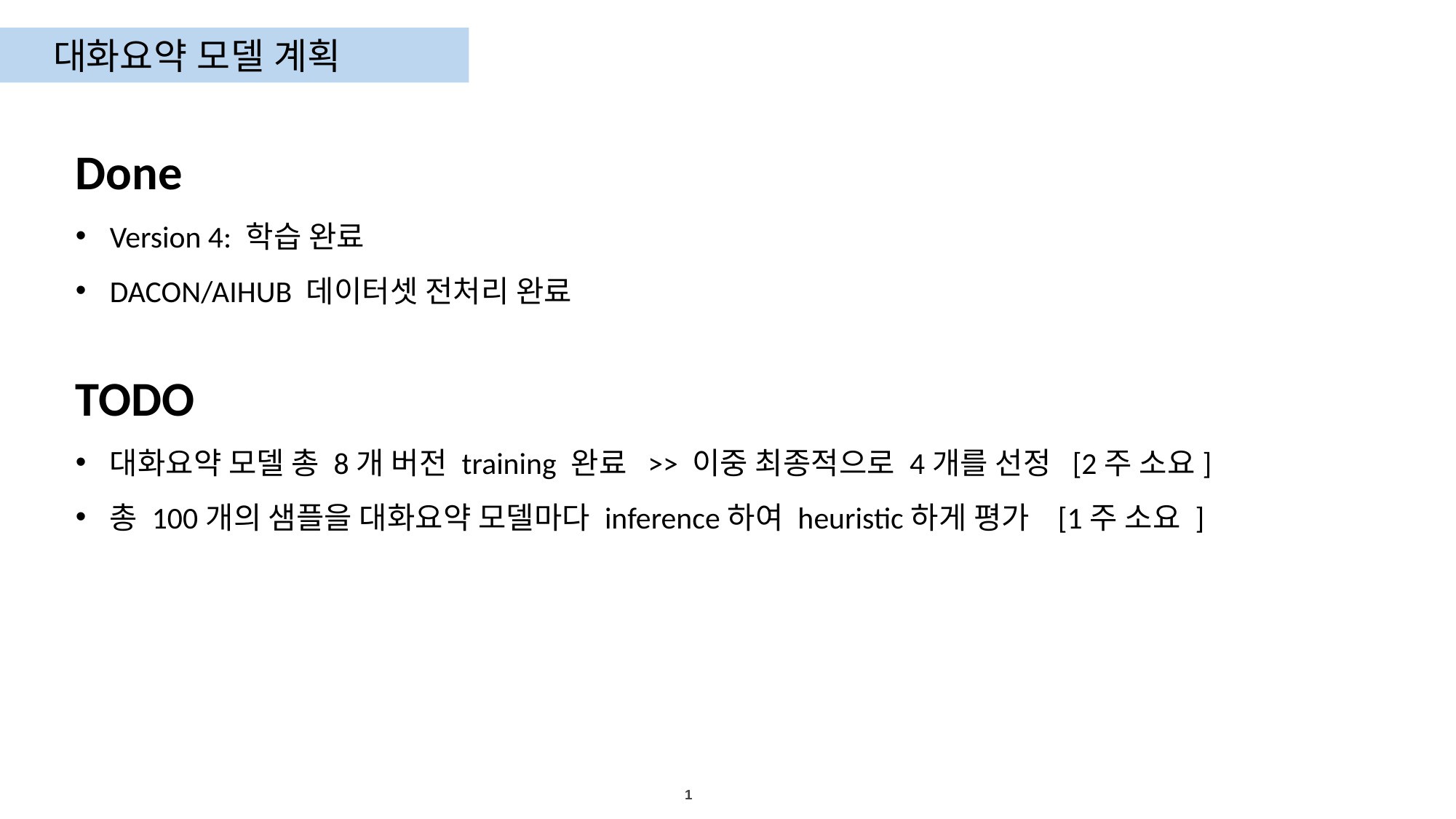

대화요약 모델 계획
Done
Version 4: 학습 완료
DACON/AIHUB 데이터셋 전처리 완료
TODO
대화요약 모델 총 8개 버전 training 완료  >> 이중 최종적으로 4개를 선정  [2주 소요]
총 100개의 샘플을 대화요약 모델마다 inference하여 heuristic하게 평가   [1주 소요 ]
1